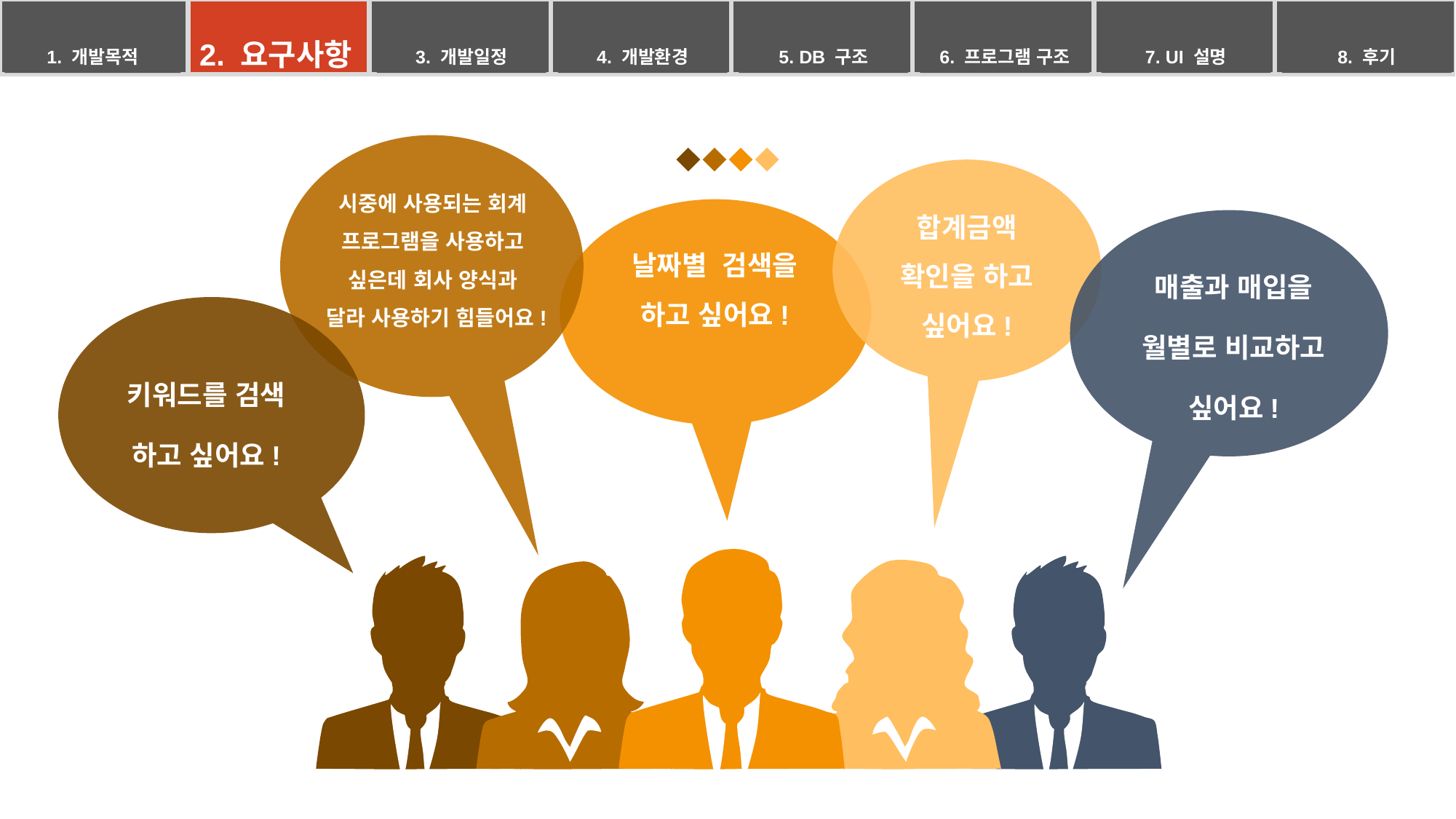

1. 개발목적

2. 요구사항

3. 개발일정

4. 개발환경

5. DB 구조

6. 프로그램 구조

7. UI 설명

8. 후기

시중에 사용되는 회계 프로그램을 사용하고 싶은데 회사 양식과 달라 사용하기 힘들어요!

합계금액 확인을 하고 싶어요!

날짜별  검색을 하고 싶어요!

매출과 매입을
월별로 비교하고
싶어요!

키워드를 검색
하고 싶어요!

4